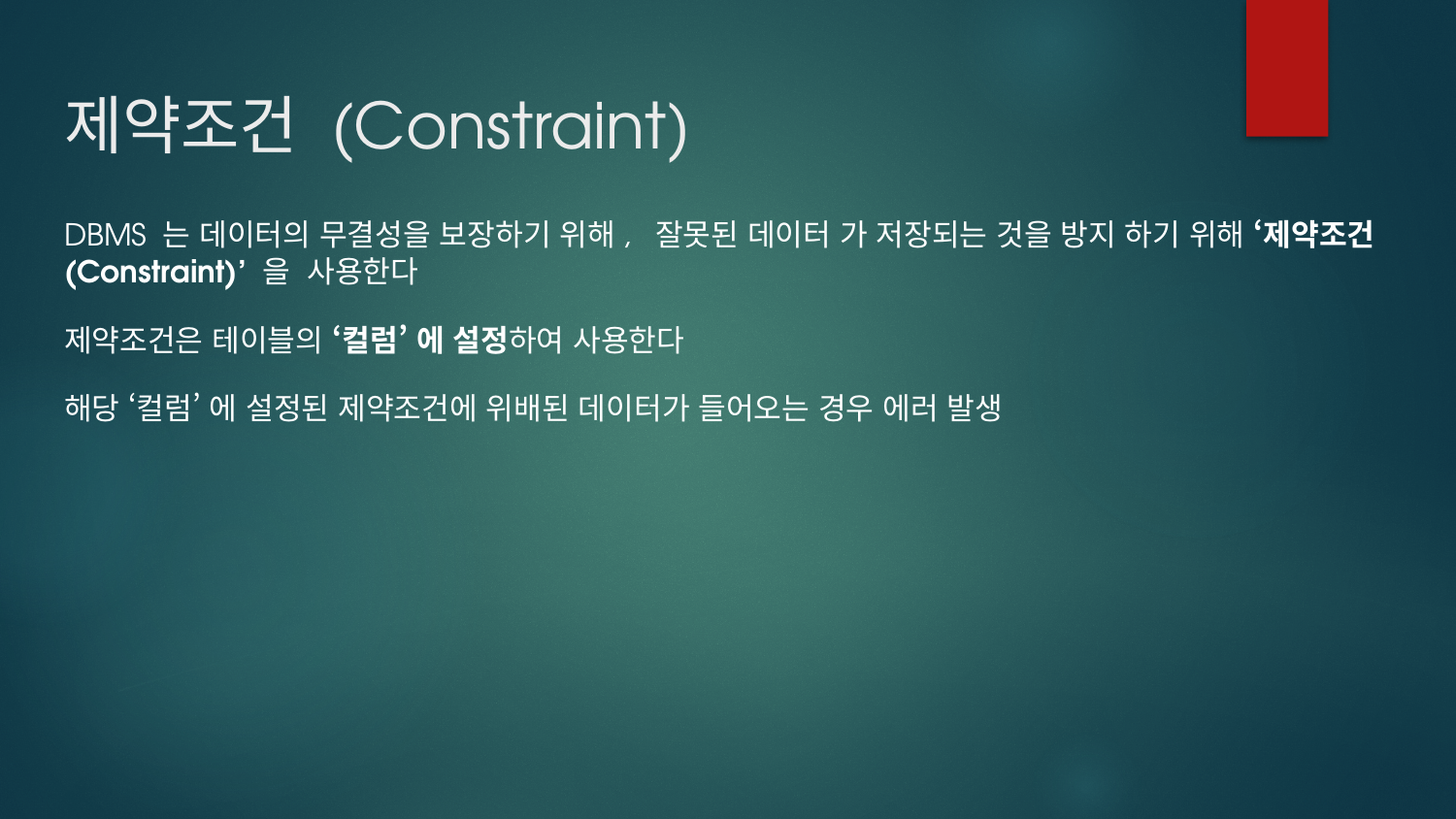

# 제약조건 (Constraint)
DBMS 는 데이터의 무결성을 보장하기 위해,  잘못된 데이터 가 저장되는 것을 방지 하기 위해 ‘제약조건(Constraint)’ 을  사용한다
제약조건은 테이블의 ‘컬럼’ 에 설정하여 사용한다
해당 ‘컬럼’ 에 설정된 제약조건에 위배된 데이터가 들어오는 경우 에러 발생